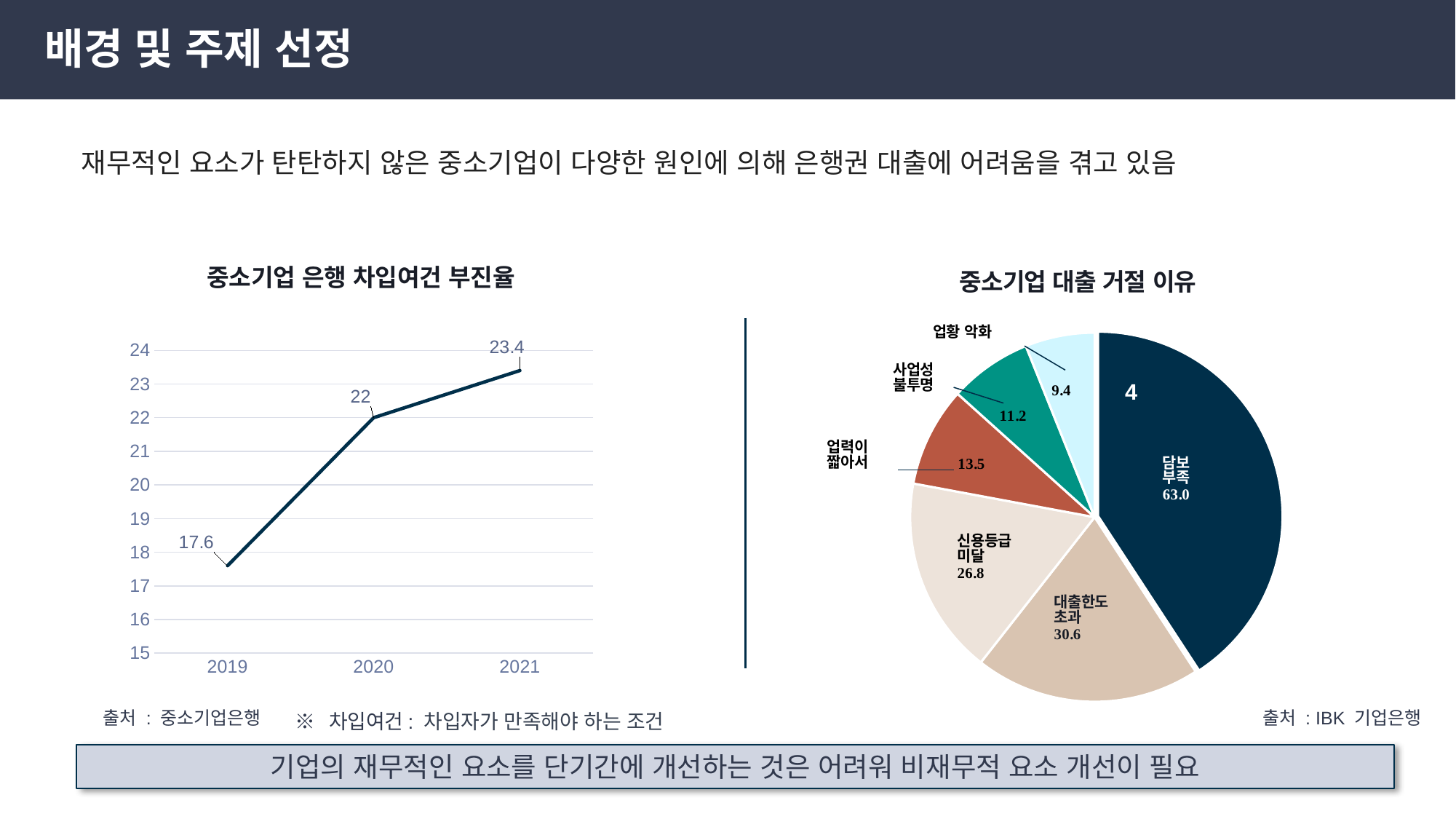

# 배경 및 주제 선정

재무적인 요소가 탄탄하지 않은 중소기업이 다양한 원인에 의해 은행권 대출에 어려움을 겪고 있음

### Chart: 중소기업 대출 거절 이유

| Category | 중소기업 대출 거절 이유 |
|---|---|
| 담보부족 | 63.0 |
| 대출한도초과 | 30.6 |
| 신용등급미달 | 26.8 |
| 업력이 짧아서 | 13.5 |
| 사업성 불투명 | 11.2 |
| 업황악화 | 9.4 |
중소기업 은행 차입여건 부진율

### Chart

| Category | 중소기업 은행 차입여건 부진율 |
|---|---|
| 2019 | 17.6 |
| 2020 | 22.0 |
| 2021 | 23.4 |
출처 : IBK 기업은행
※  차입여건: 차입자가 만족해야 하는 조건
4
출처 : 중소기업은행
기업의 재무적인 요소를 단기간에 개선하는 것은 어려워 비재무적 요소 개선이 필요
배경 :
	 2. 입찰 시 신용등급 기준 미달로 입찰에 실패하는 경우가 있음 -> 기업이 필요한 등급은 몇
     등급인지 목표 등급을 명확하게 세워두는 것이 좋음 (기업 입장)
	 3. 금융거래 이력이 부족한 중소기업도 비재무 데이터를 활용하여 신용평가에 활용 (은행, 기업 입장)

주제 : 중소기업의 재무 정보 및 비재무 정보를 통한 CRI등급 예측